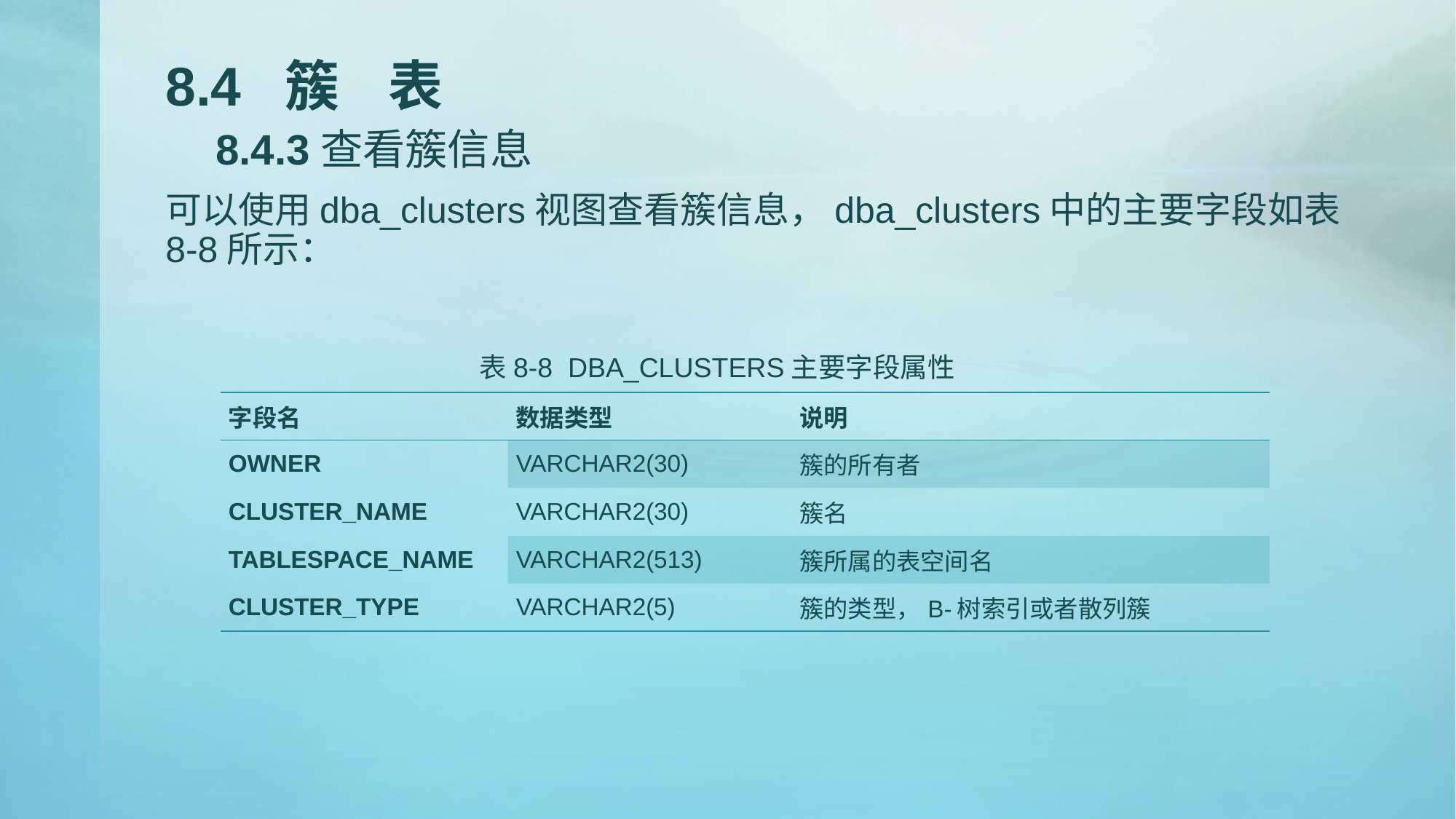

# 8.4  簇    表 8.4.3查看簇信息
可以使用dba_clusters视图查看簇信息，dba_clusters中的主要字段如表8-8所示：
表8-8  DBA_CLUSTERS主要字段属性
| 字段名 | 数据类型 | 说明 |
| --- | --- | --- |
| OWNER | VARCHAR2(30) | 簇的所有者 |
| CLUSTER\_NAME | VARCHAR2(30) | 簇名 |
| TABLESPACE\_NAME | VARCHAR2(513) | 簇所属的表空间名 |
| CLUSTER\_TYPE | VARCHAR2(5) | 簇的类型，B-树索引或者散列簇 |